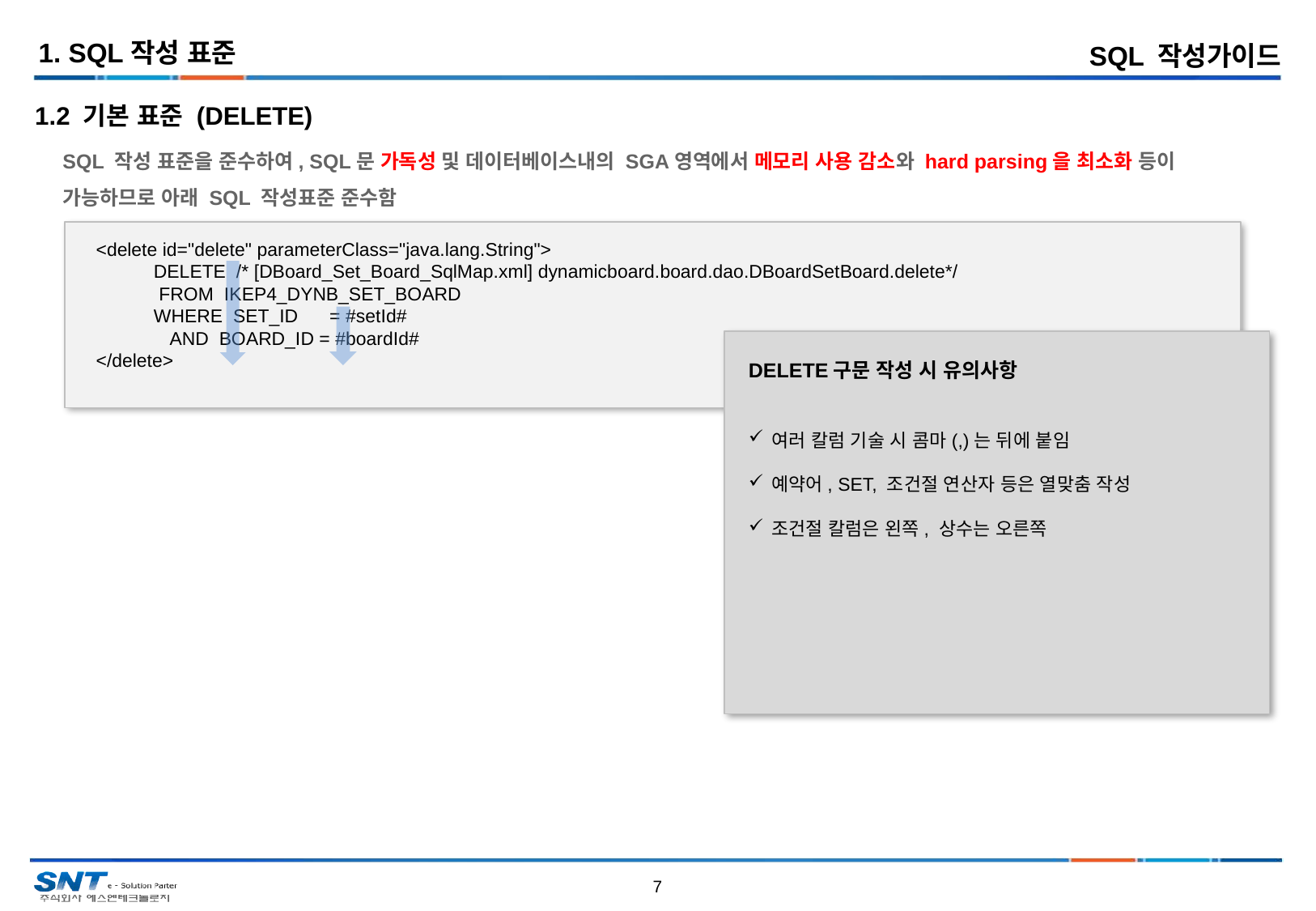

1. SQL작성 표준
SQL 작성가이드
1.2 기본 표준 (DELETE)
SQL 작성 표준을 준수하여, SQL문 가독성 및 데이터베이스내의 SGA영역에서 메모리 사용 감소와 hard parsing을 최소화 등이 가능하므로 아래 SQL 작성표준 준수함

<delete id="delete" parameterClass="java.lang.String">
           DELETE  /* [DBoard_Set_Board_SqlMap.xml] dynamicboard.board.dao.DBoardSetBoard.delete*/
            FROM  IKEP4_DYNB_SET_BOARD
           WHERE  SET_ID      = #setId#
              AND  BOARD_ID = #boardId#
</delete>

DELETE구문 작성 시 유의사항

여러 칼럼 기술 시 콤마(,)는 뒤에 붙임

예약어, SET, 조건절 연산자 등은 열맞춤 작성

조건절 칼럼은 왼쪽, 상수는 오른쪽